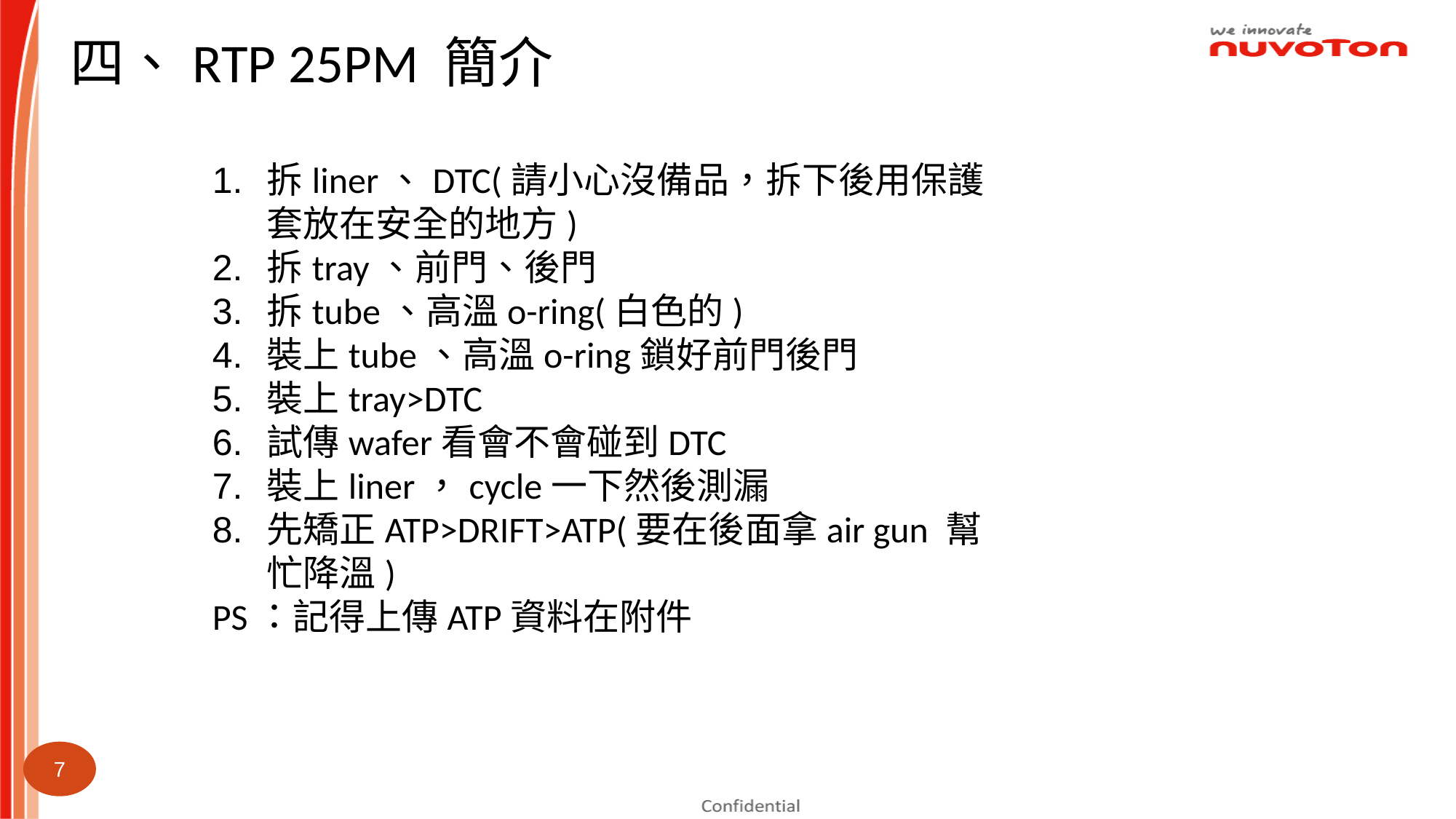

四、RTP 25PM 簡介
拆liner、DTC(請小心沒備品，拆下後用保護套放在安全的地方)
拆tray、前門、後門
拆tube、高溫o-ring(白色的)
裝上tube、高溫o-ring鎖好前門後門
裝上tray>DTC
試傳wafer看會不會碰到DTC
裝上liner，cycle一下然後測漏
先矯正ATP>DRIFT>ATP(要在後面拿air gun 幫忙降溫)
PS：記得上傳ATP資料在附件
7